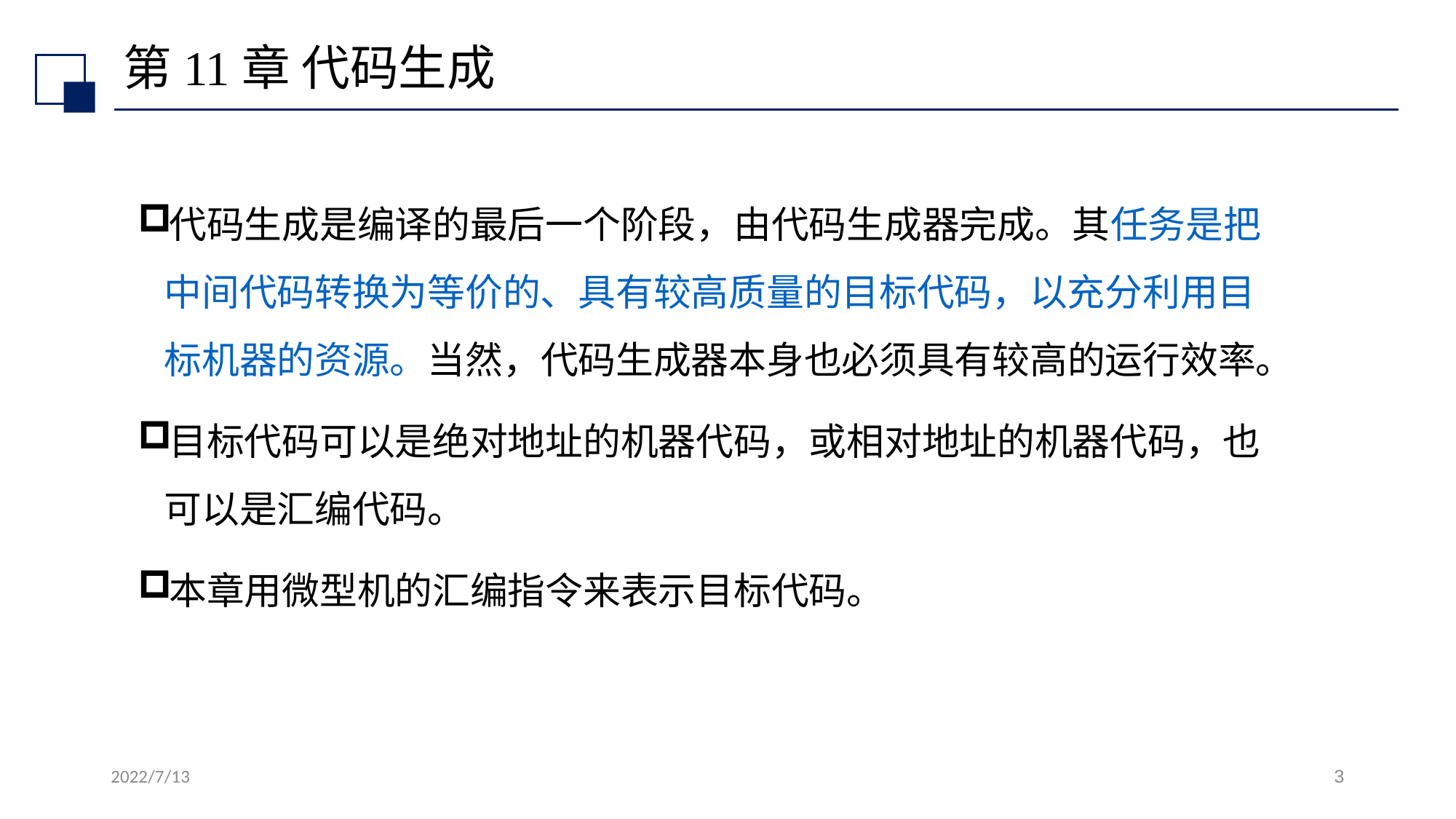

# 第11章 代码生成
代码生成是编译的最后一个阶段，由代码生成器完成。其任务是把中间代码转换为等价的、具有较高质量的目标代码，以充分利用目标机器的资源。当然，代码生成器本身也必须具有较高的运行效率。
目标代码可以是绝对地址的机器代码，或相对地址的机器代码，也可以是汇编代码。
本章用微型机的汇编指令来表示目标代码。
2022/7/13
3